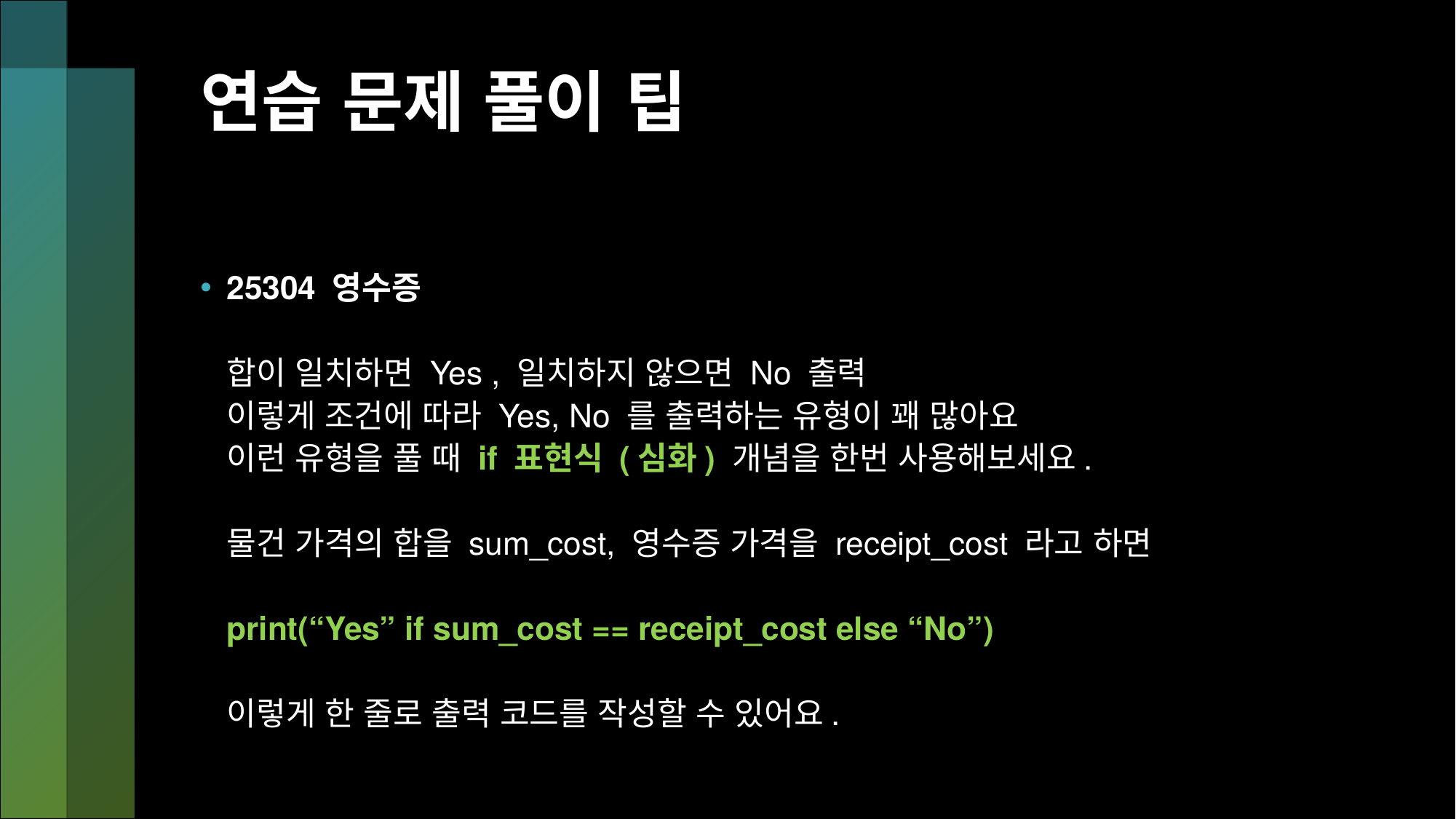

# 연습 문제 풀이 팁
25304 영수증
합이 일치하면 Yes , 일치하지 않으면 No 출력
이렇게 조건에 따라 Yes, No 를 출력하는 유형이 꽤 많아요
이런 유형을 풀 때 if 표현식 (심화) 개념을 한번 사용해보세요.
물건 가격의 합을 sum_cost, 영수증 가격을 receipt_cost 라고 하면
print(“Yes” if sum_cost == receipt_cost else “No”)
이렇게 한 줄로 출력 코드를 작성할 수 있어요.